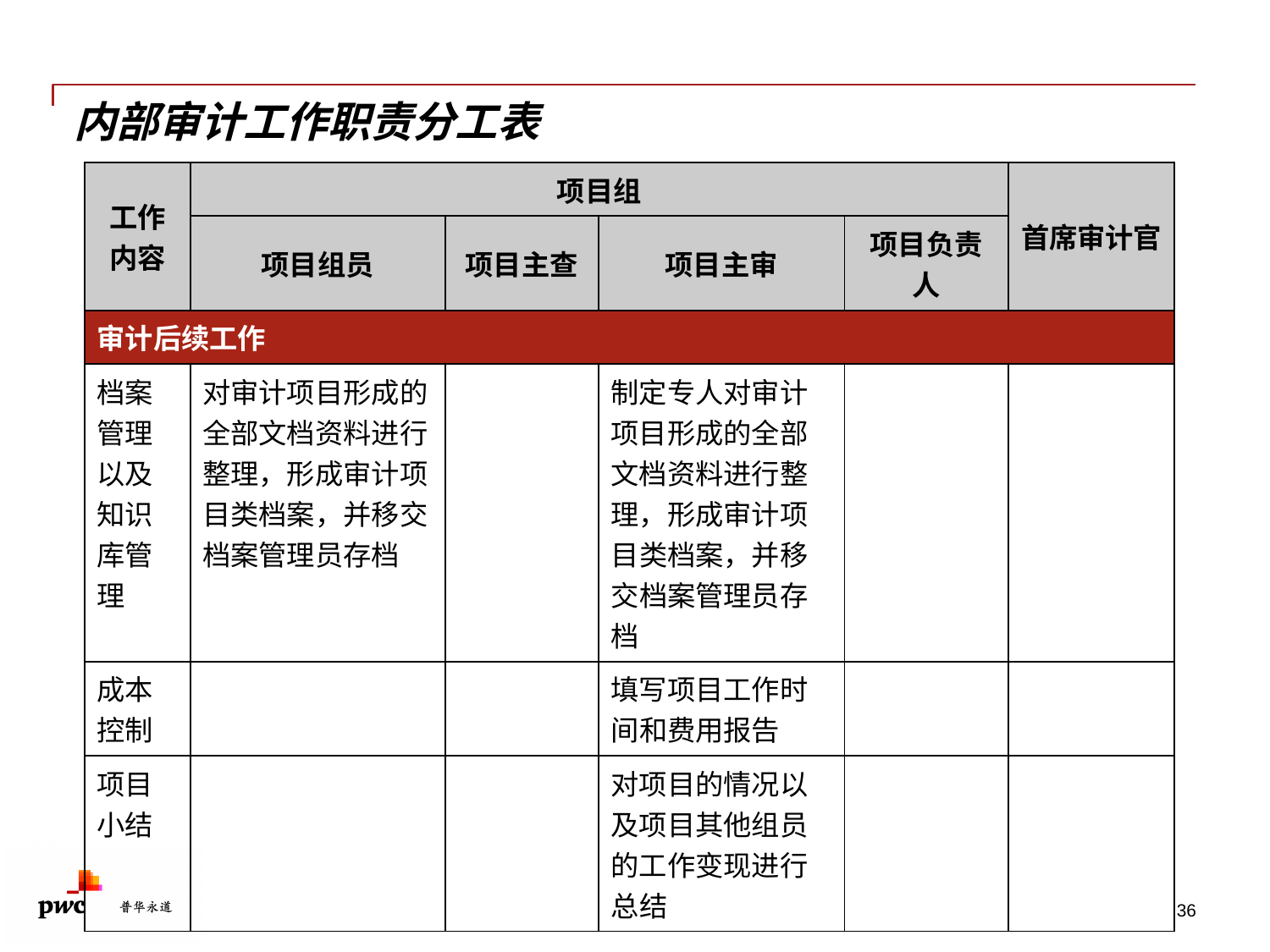

# 内部审计工作职责分工表
| 工作内容 | 项目组 |  |  |  | 首席审计官 |
| --- | --- | --- | --- | --- | --- |
|  | 项目组员 | 项目主查 | 项目主审 | 项目负责人 |  |
| 审计后续工作 |  |  |  |  |  |
| 档案管理以及知识库管理 | 对审计项目形成的全部文档资料进行整理，形成审计项目类档案，并移交档案管理员存档 |  | 制定专人对审计项目形成的全部文档资料进行整理，形成审计项目类档案，并移交档案管理员存档 |  |  |
| 成本控制 |  |  | 填写项目工作时间和费用报告 |  |  |
| 项目小结 |  |  | 对项目的情况以及项目其他组员的工作变现进行总结 |  |  |
36